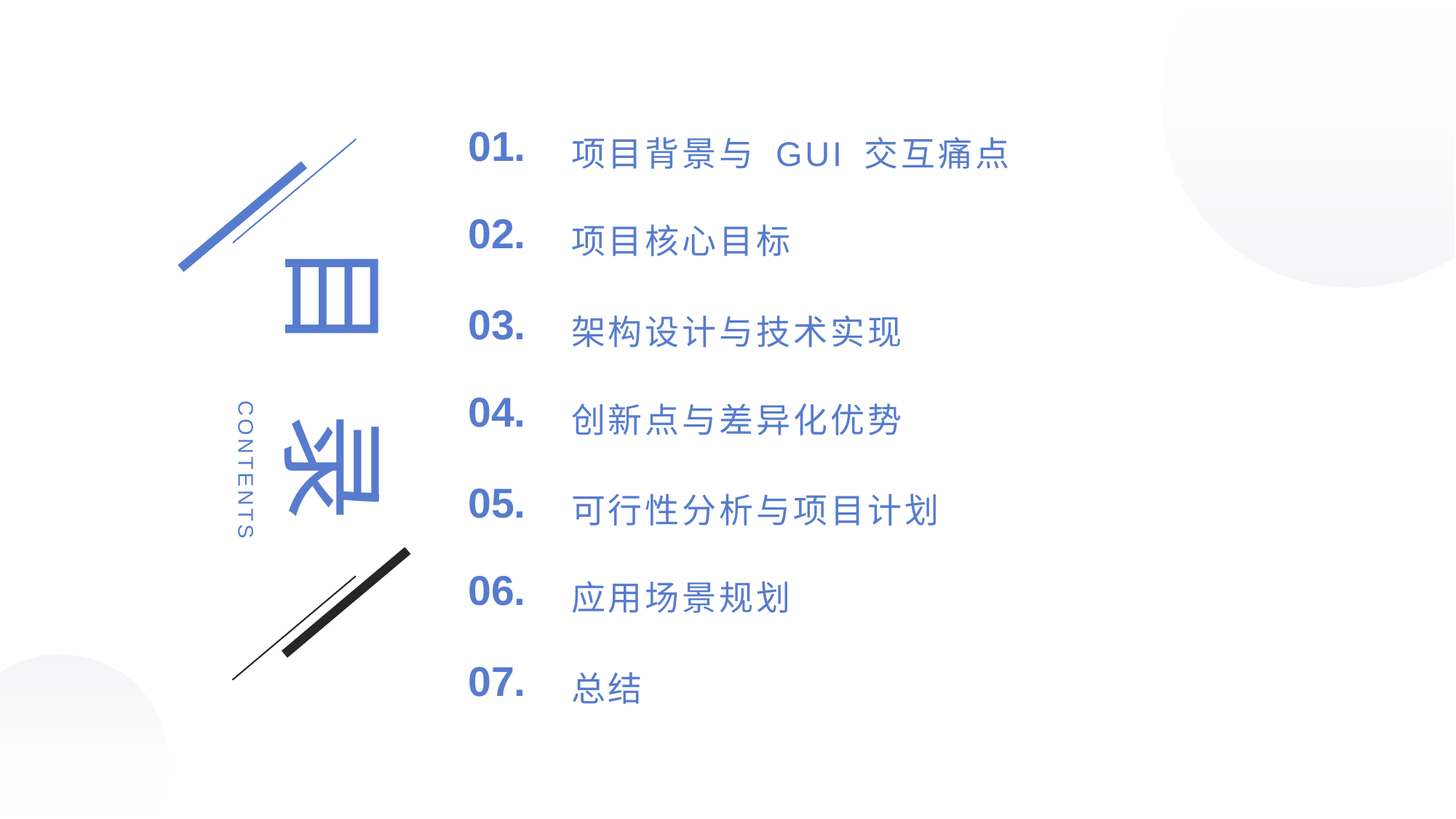

01.
项目背景与 GUI 交互痛点
02.
项目核心目标
目 录
03.
架构设计与技术实现
04.
创新点与差异化优势
CONTENTS
05.
可行性分析与项目计划
06.
应用场景规划
07.

总结